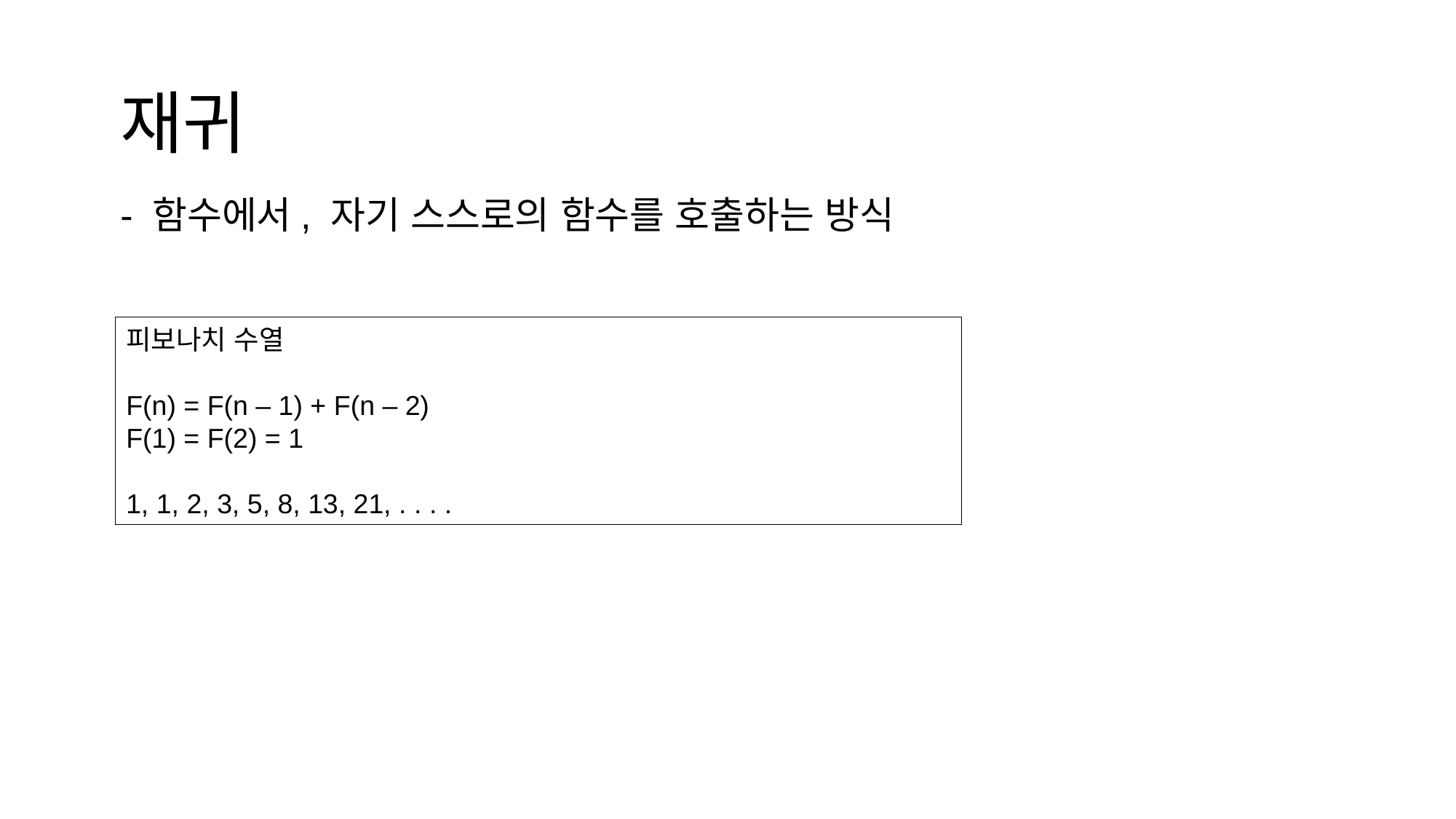

재귀
- 함수에서, 자기 스스로의 함수를 호출하는 방식
피보나치 수열

F(n) = F(n – 1) + F(n – 2)
F(1) = F(2) = 1

1, 1, 2, 3, 5, 8, 13, 21, . . . .